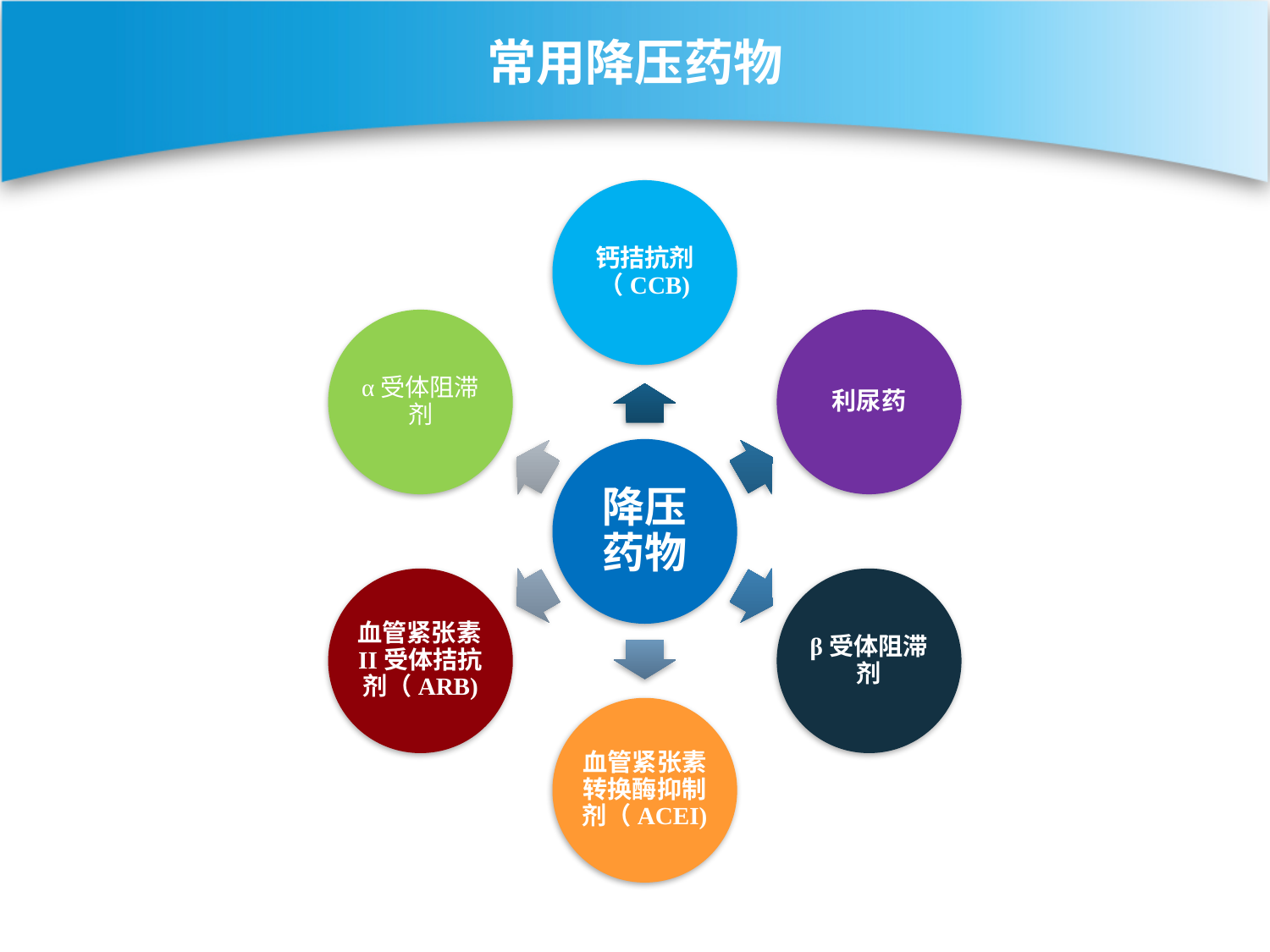

# 常用降压药物
降压药物

钙拮抗剂（CCB)

利尿药

β受体阻滞剂

血管紧张素转换酶抑制剂（ACEI)

血管紧张素II受体拮抗剂（ARB)

α受体阻滞剂